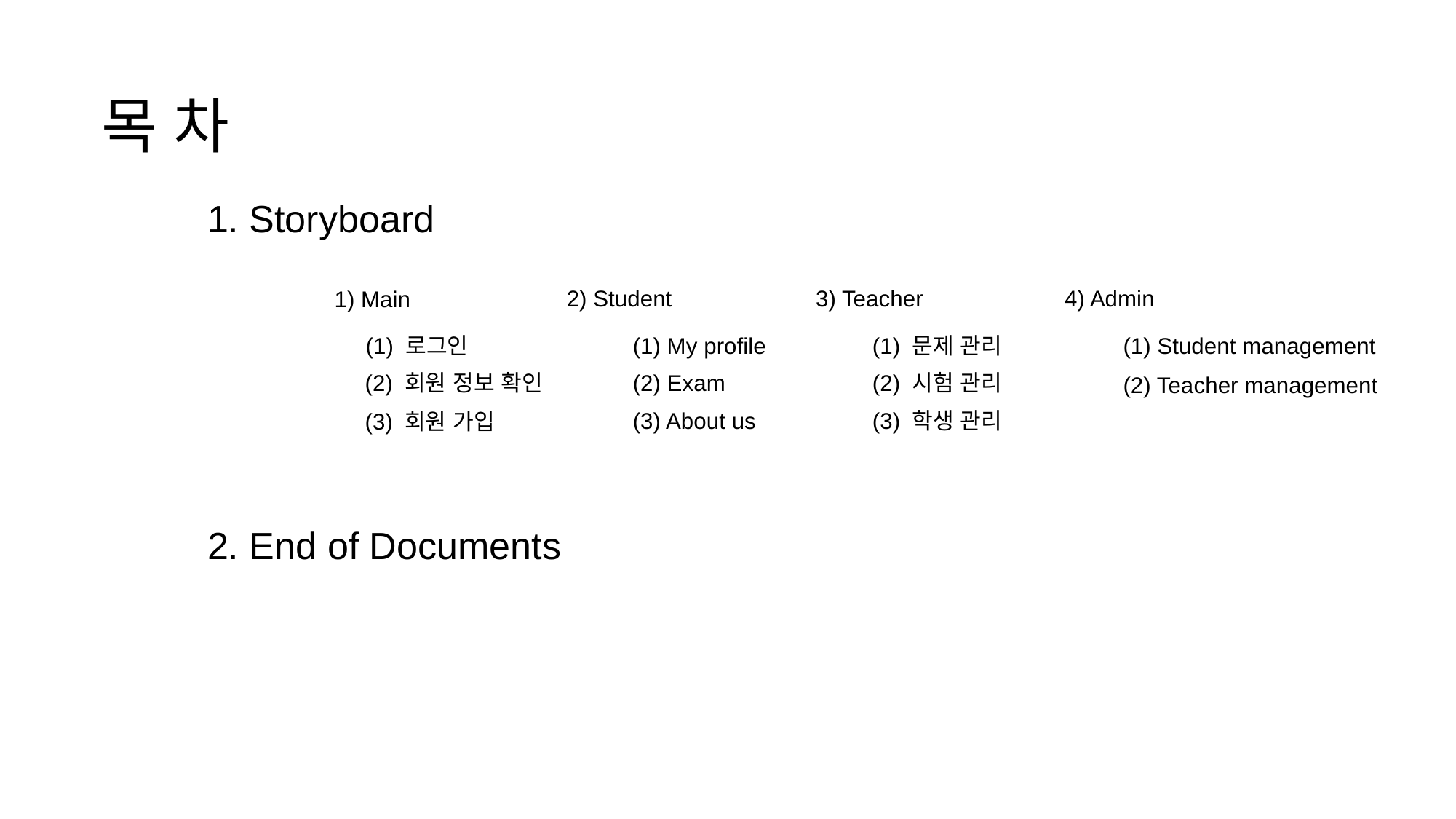

목 차
1. Storyboard
2) Student
3) Teacher
4) Admin
1) Main
(1) 로그인
(1) My profile
(1) 문제 관리
(1) Student management
(2) 회원 정보 확인
(2) Exam
(2) 시험 관리
(2) Teacher management
(3) 학생 관리
(3) About us
(3) 회원 가입
2. End of Documents